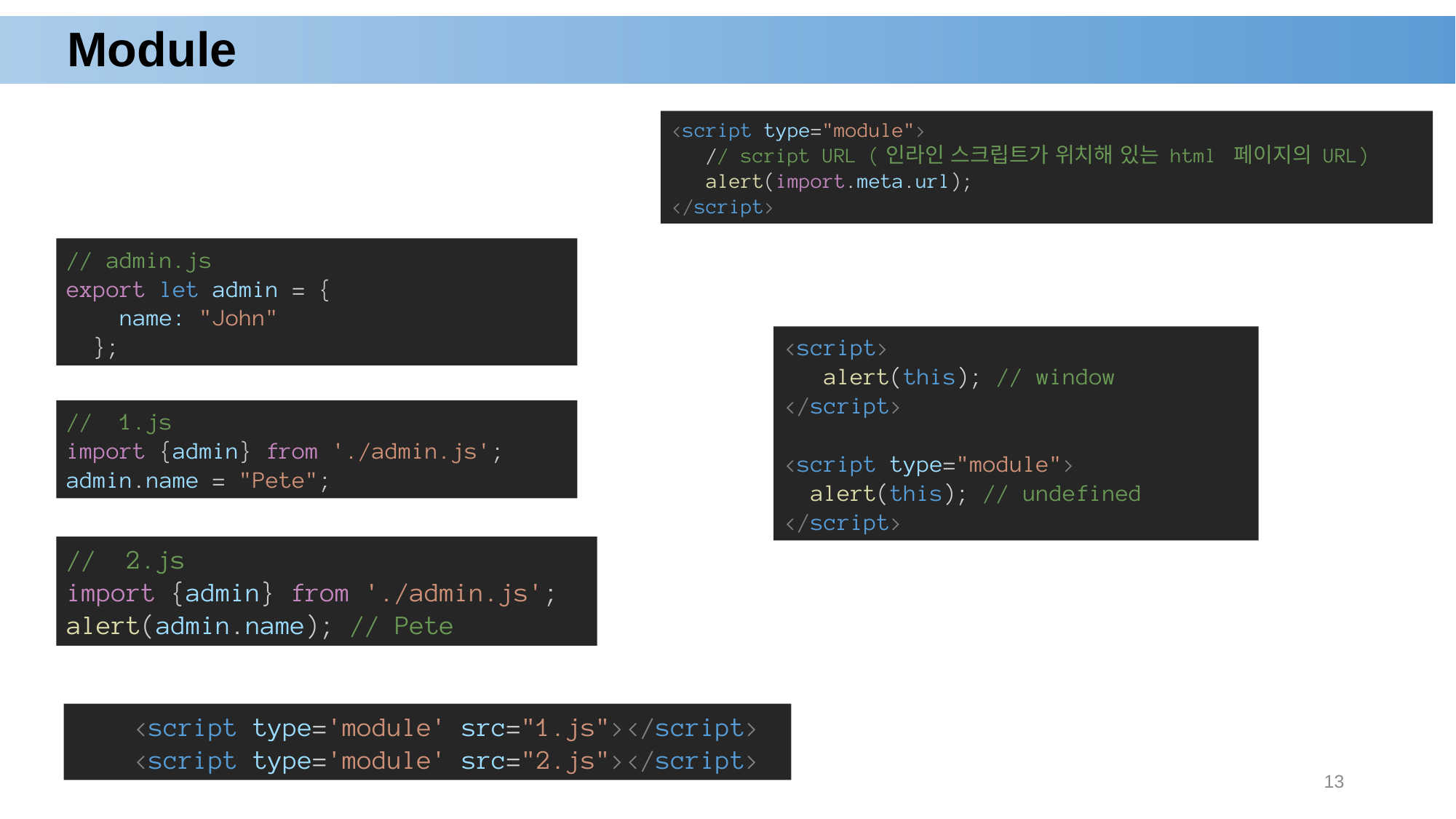

# Module
<script type="module">
   // script URL (인라인 스크립트가 위치해 있는 html 페이지의 URL)
   alert(import.meta.url);
</script>

// admin.js
export let admin = {
    name: "John"
  };
<script>
   alert(this); // window
</script>

<script type="module">
  alert(this); // undefined
</script>
//  1.js
import {admin} from './admin.js';
admin.name = "Pete";
//  2.js
import {admin} from './admin.js';
alert(admin.name); // Pete
    <script type='module' src="1.js"></script>
    <script type='module' src="2.js"></script>
13